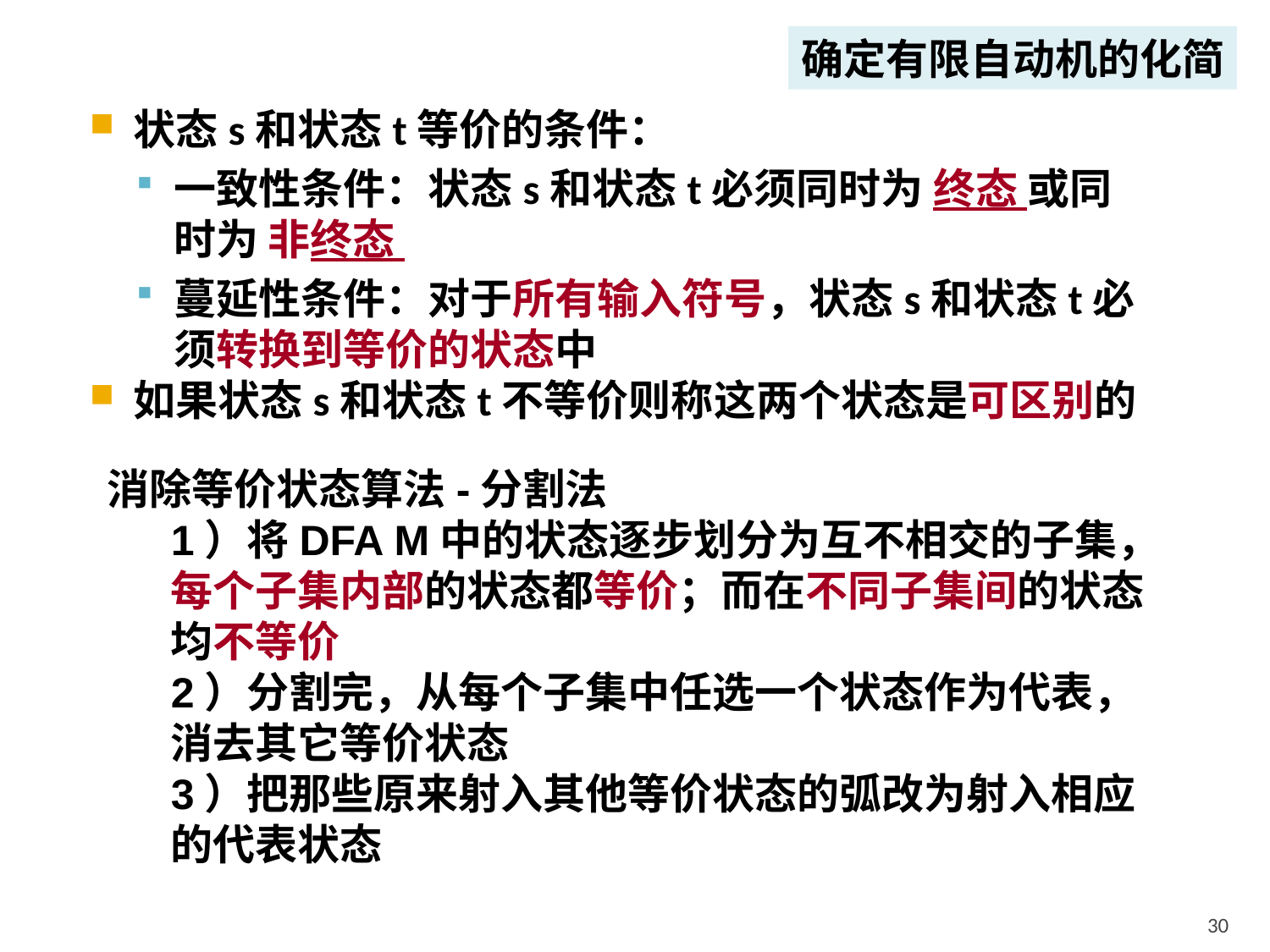

确定有限自动机的化简
状态s和状态t等价的条件：
一致性条件：状态s和状态t必须同时为 终态 或同时为 非终态
蔓延性条件：对于所有输入符号，状态s和状态t必须转换到等价的状态中
如果状态s和状态t不等价则称这两个状态是可区别的

消除等价状态算法-分割法
1）将DFA M中的状态逐步划分为互不相交的子集，每个子集内部的状态都等价；而在不同子集间的状态均不等价
2）分割完，从每个子集中任选一个状态作为代表，消去其它等价状态
3）把那些原来射入其他等价状态的弧改为射入相应的代表状态
30